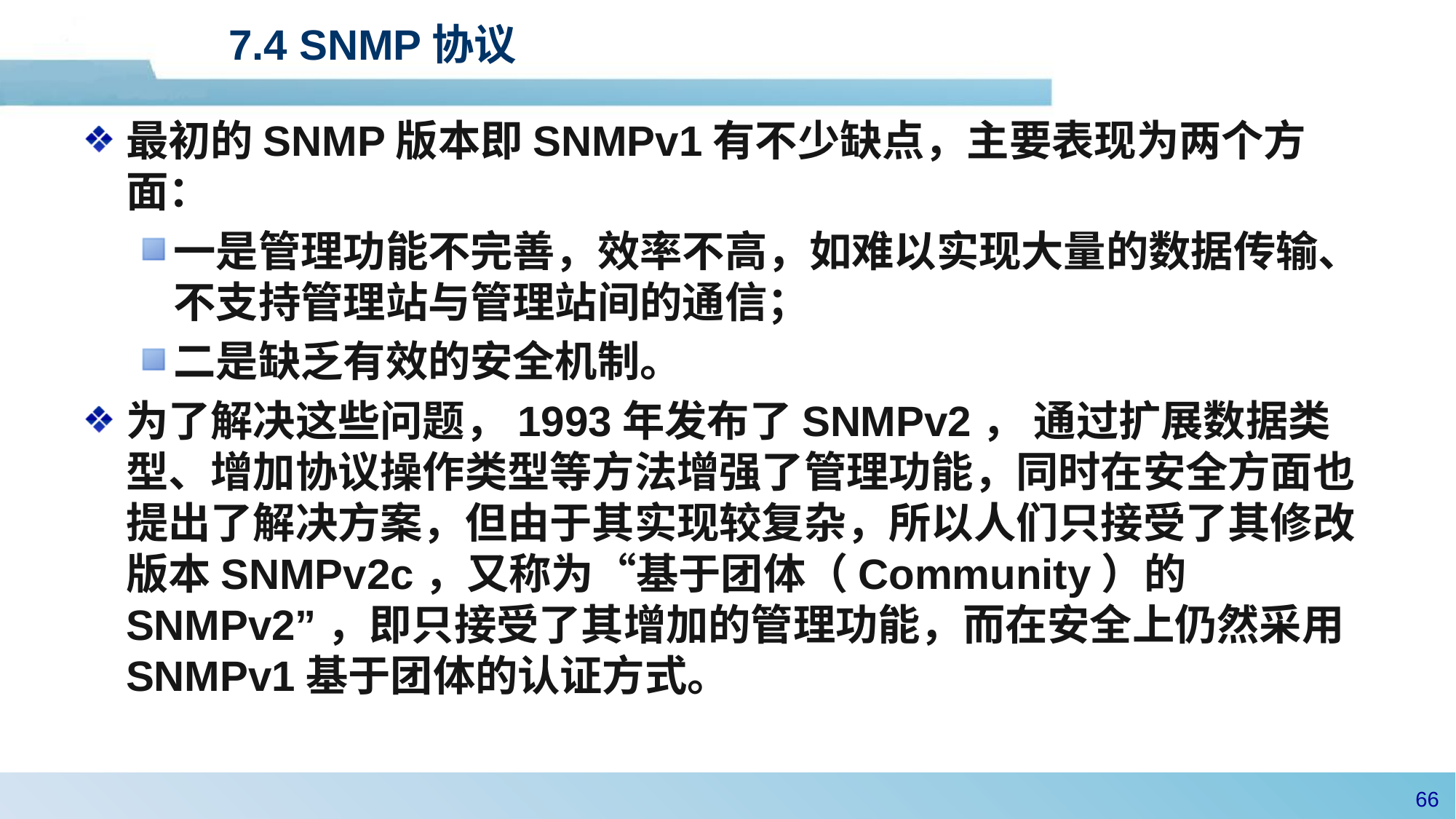

# 7.4 SNMP协议
最初的SNMP版本即SNMPv1有不少缺点，主要表现为两个方面：
一是管理功能不完善，效率不高，如难以实现大量的数据传输、不支持管理站与管理站间的通信；
二是缺乏有效的安全机制。
为了解决这些问题，1993年发布了SNMPv2， 通过扩展数据类型、增加协议操作类型等方法增强了管理功能，同时在安全方面也提出了解决方案，但由于其实现较复杂，所以人们只接受了其修改版本SNMPv2c，又称为“基于团体（Community）的SNMPv2”，即只接受了其增加的管理功能，而在安全上仍然采用SNMPv1基于团体的认证方式。
66